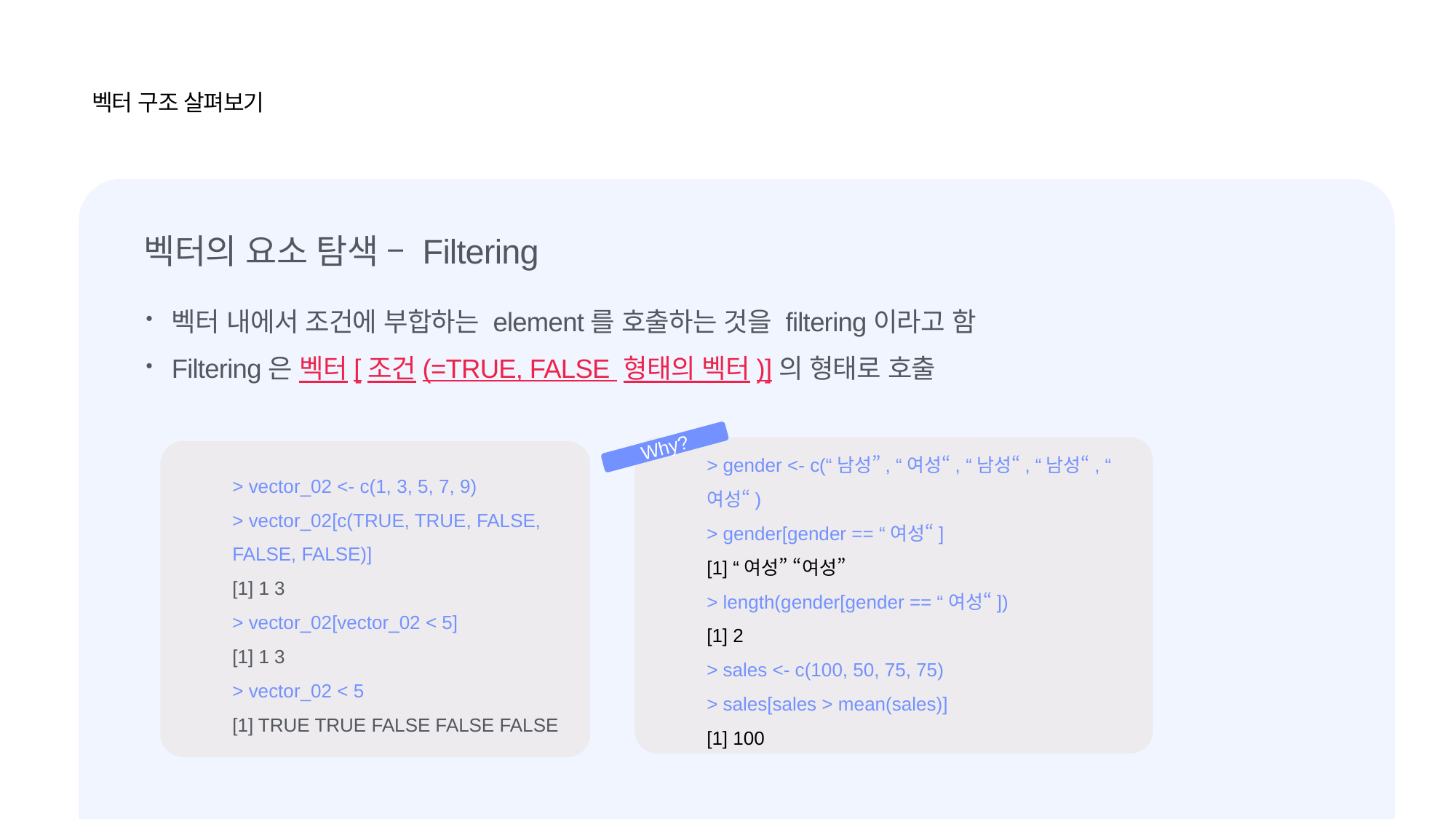

벡터 구조 살펴보기

벡터의 요소 탐색 – Filtering
벡터 내에서 조건에 부합하는 element를 호출하는 것을 filtering이라고 함
Filtering은 벡터[조건(=TRUE, FALSE 형태의 벡터)]의 형태로 호출
Why?
> gender <- c(“남성”, “여성“, “남성“, “남성“, “여성“)
> gender[gender == “여성“]
[1] “여성” “여성”
> length(gender[gender == “여성“])
[1] 2
> sales <- c(100, 50, 75, 75)
> sales[sales > mean(sales)]
[1] 100
> vector_02 <- c(1, 3, 5, 7, 9)
> vector_02[c(TRUE, TRUE, FALSE, FALSE, FALSE)]
[1] 1 3
> vector_02[vector_02 < 5]
[1] 1 3
> vector_02 < 5
[1] TRUE TRUE FALSE FALSE FALSE